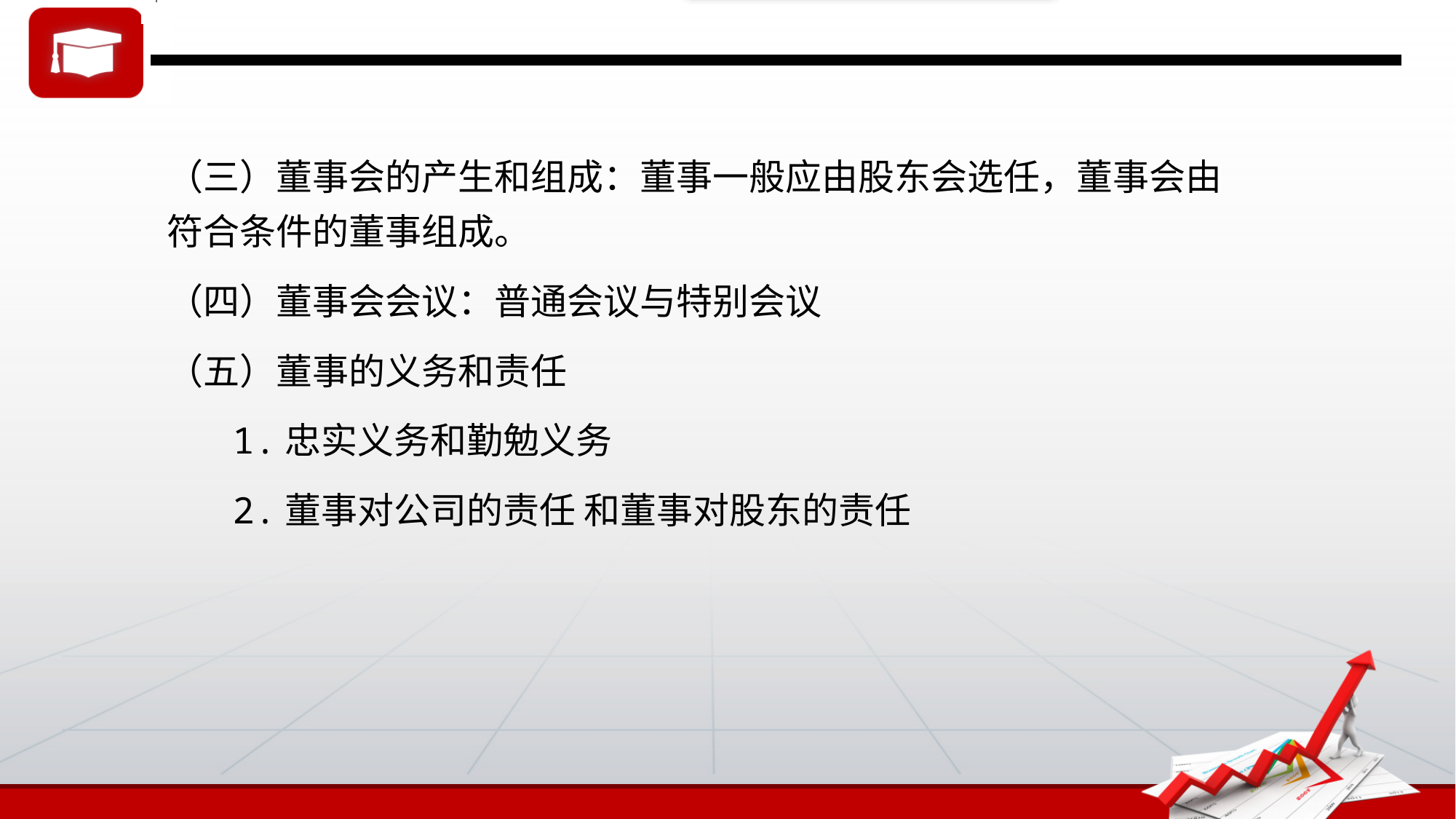

（三）董事会的产生和组成：董事一般应由股东会选任，董事会由符合条件的董事组成。
（四）董事会会议：普通会议与特别会议
（五）董事的义务和责任
   1.忠实义务和勤勉义务
   2.董事对公司的责任 和董事对股东的责任